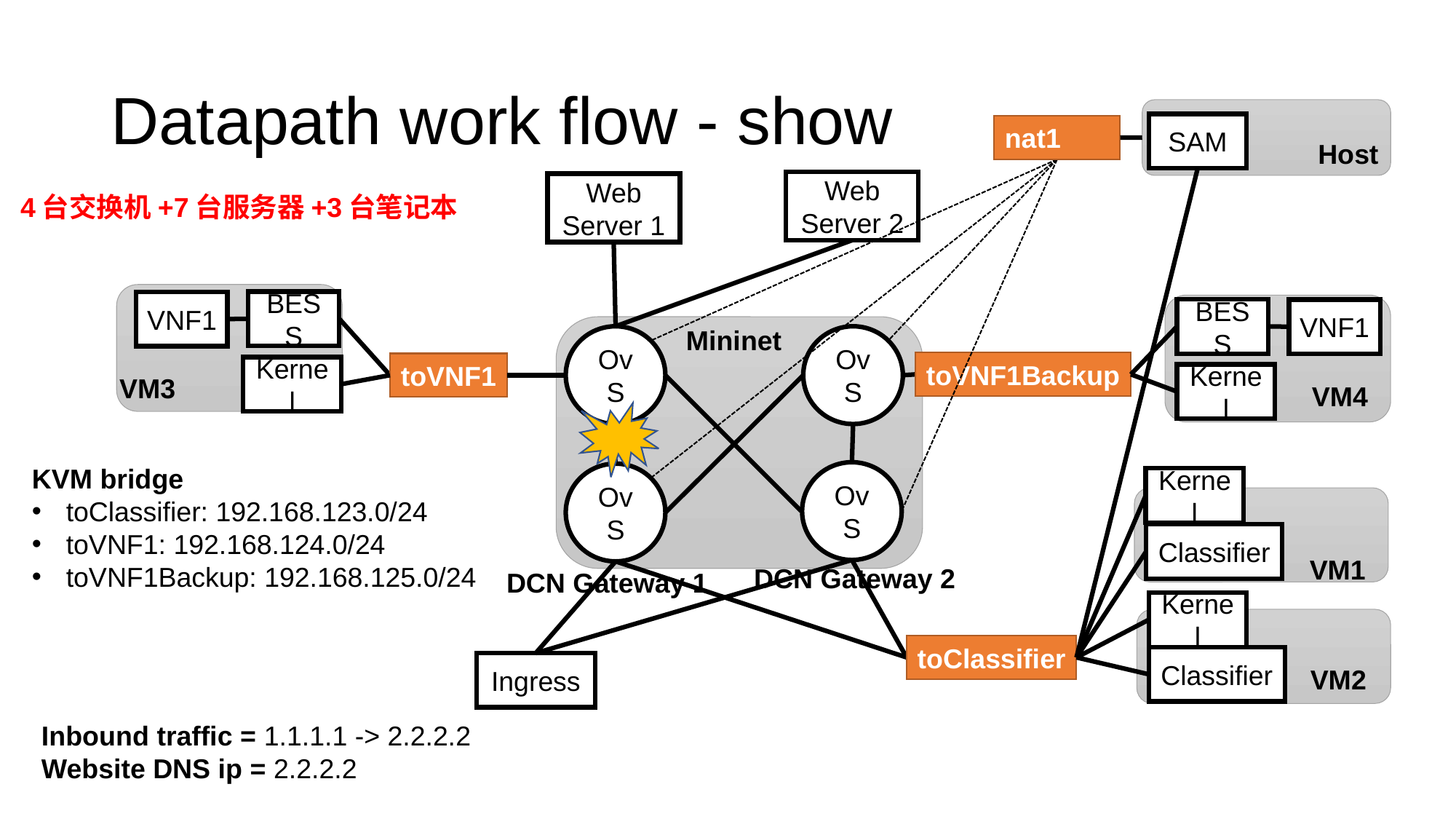

# Datapath work flow - show

SAM
Host
nat1
Web
Server 2
Web
Server 1
4台交换机+7台服务器+3台笔记本

BESS
VNF1

BESS
VNF1

Mininet
OvS
OvS
toVNF1Backup
toVNF1
Kernel
Kernel
VM3
VM4

KVM bridge
toClassifier: 192.168.123.0/24
toVNF1: 192.168.124.0/24
toVNF1Backup: 192.168.125.0/24
OvS
OvS
Kernel

Classifier
VM1
DCN Gateway 2
DCN Gateway 1
Kernel

toClassifier
Classifier
Ingress
VM2
Inbound traffic = 1.1.1.1 -> 2.2.2.2
Website DNS ip = 2.2.2.2